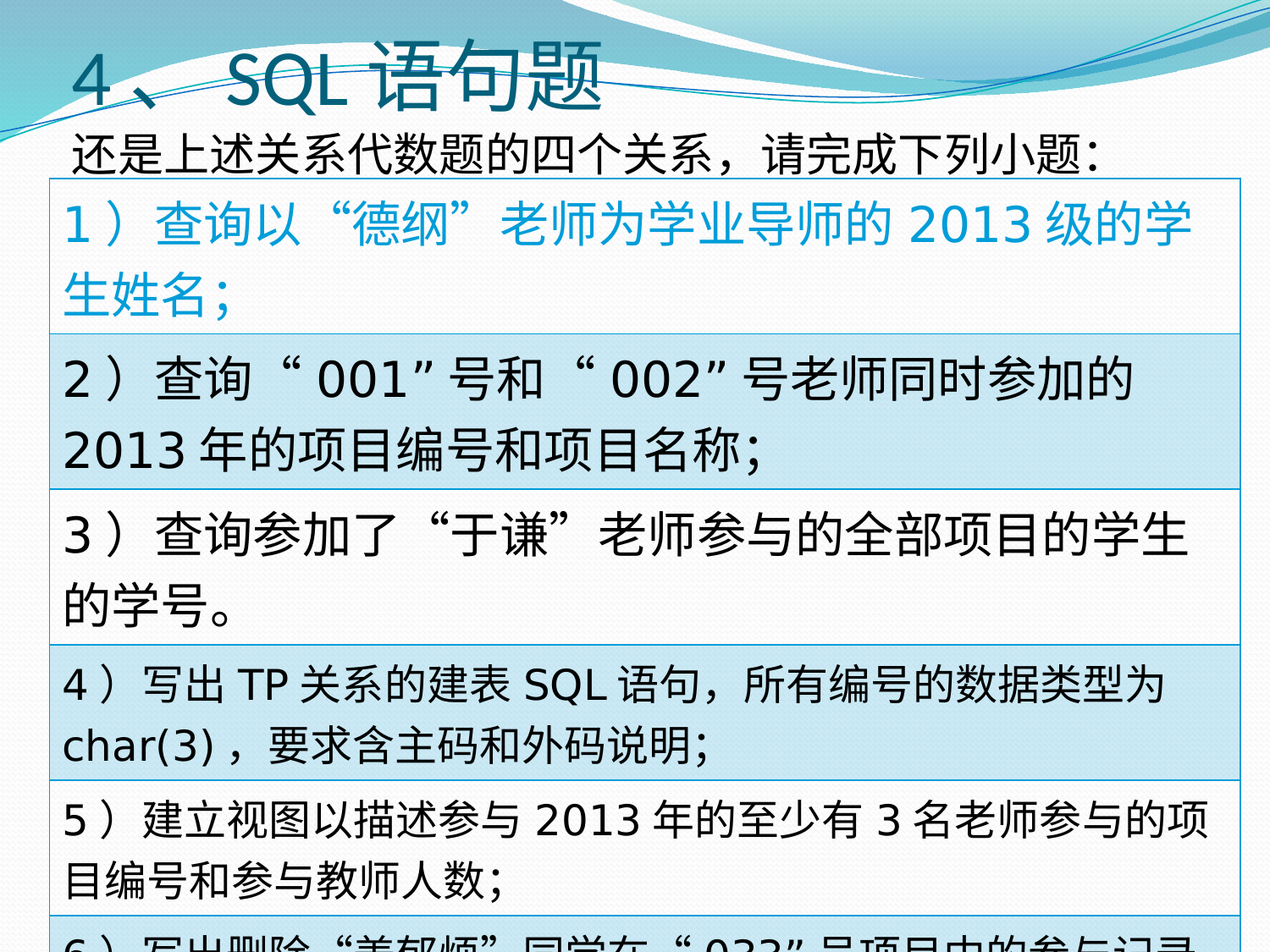

4、SQL语句题
还是上述关系代数题的四个关系，请完成下列小题：
| 1）查询以“德纲”老师为学业导师的2013级的学生姓名； |
| --- |
| 2）查询“001”号和“002”号老师同时参加的2013年的项目编号和项目名称； |
| 3）查询参加了“于谦”老师参与的全部项目的学生的学号。 |
| 4）写出TP关系的建表SQL语句，所有编号的数据类型为char(3)，要求含主码和外码说明； |
| 5）建立视图以描述参与2013年的至少有3名老师参与的项目编号和参与教师人数； |
| 6）写出删除“姜郁烦”同学在“033”号项目中的参与记录的SQL语句。 |